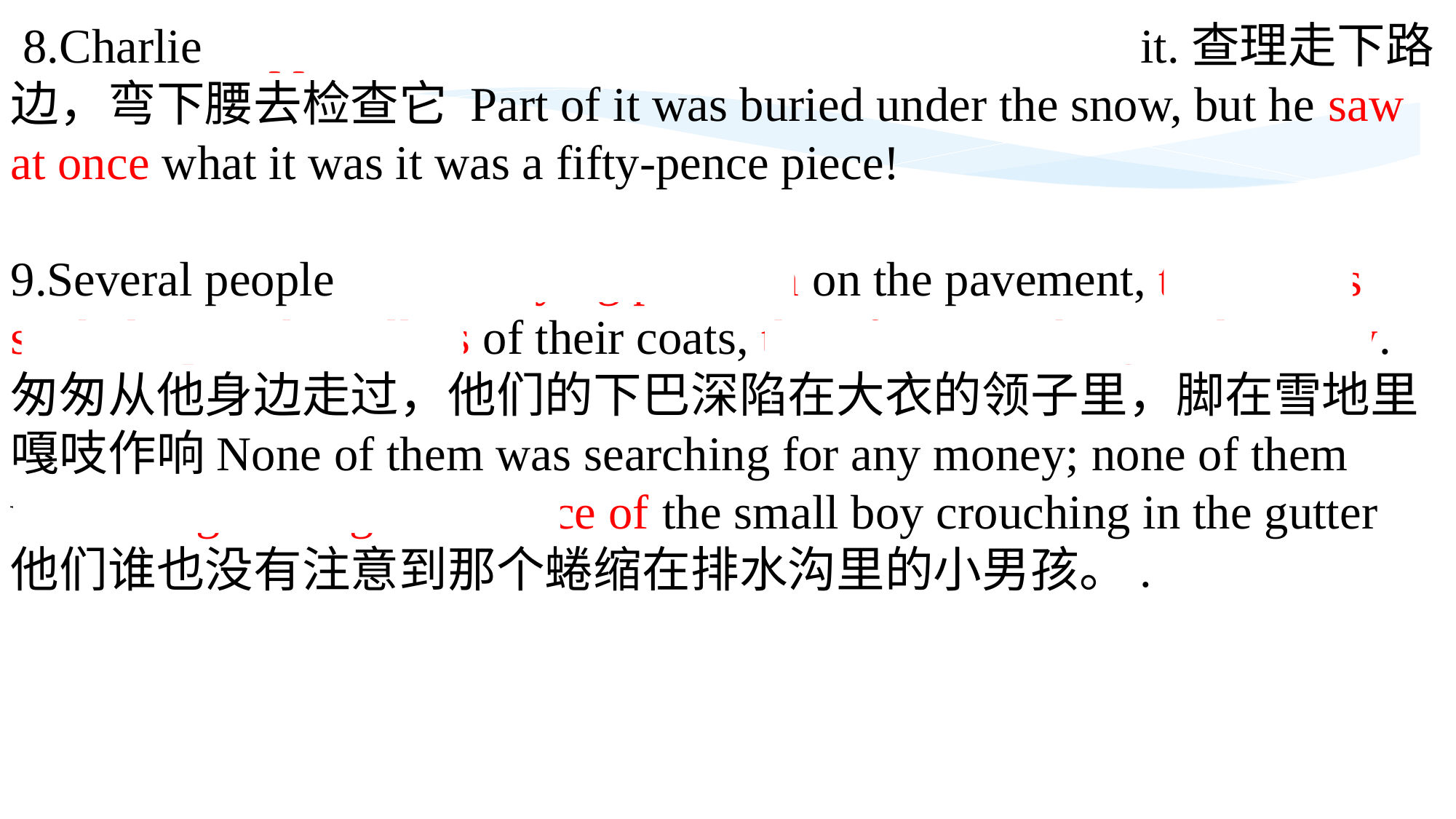

8.Charlie stepped off the kerb and bent down to examine it.查理走下路边，弯下腰去检查它 Part of it was buried under the snow, but he saw at once what it was it was a fifty-pence piece!

9.Several people went hurrying past him on the pavement, their chins sunk deep in the collars of their coats, their feet crunching in the snow. 匆匆从他身边走过，他们的下巴深陷在大衣的领子里，脚在雪地里嘎吱作响None of them was searching for any money; none of them was taking the slightest notice of the small boy crouching in the gutter他们谁也没有注意到那个蜷缩在排水沟里的小男孩。.